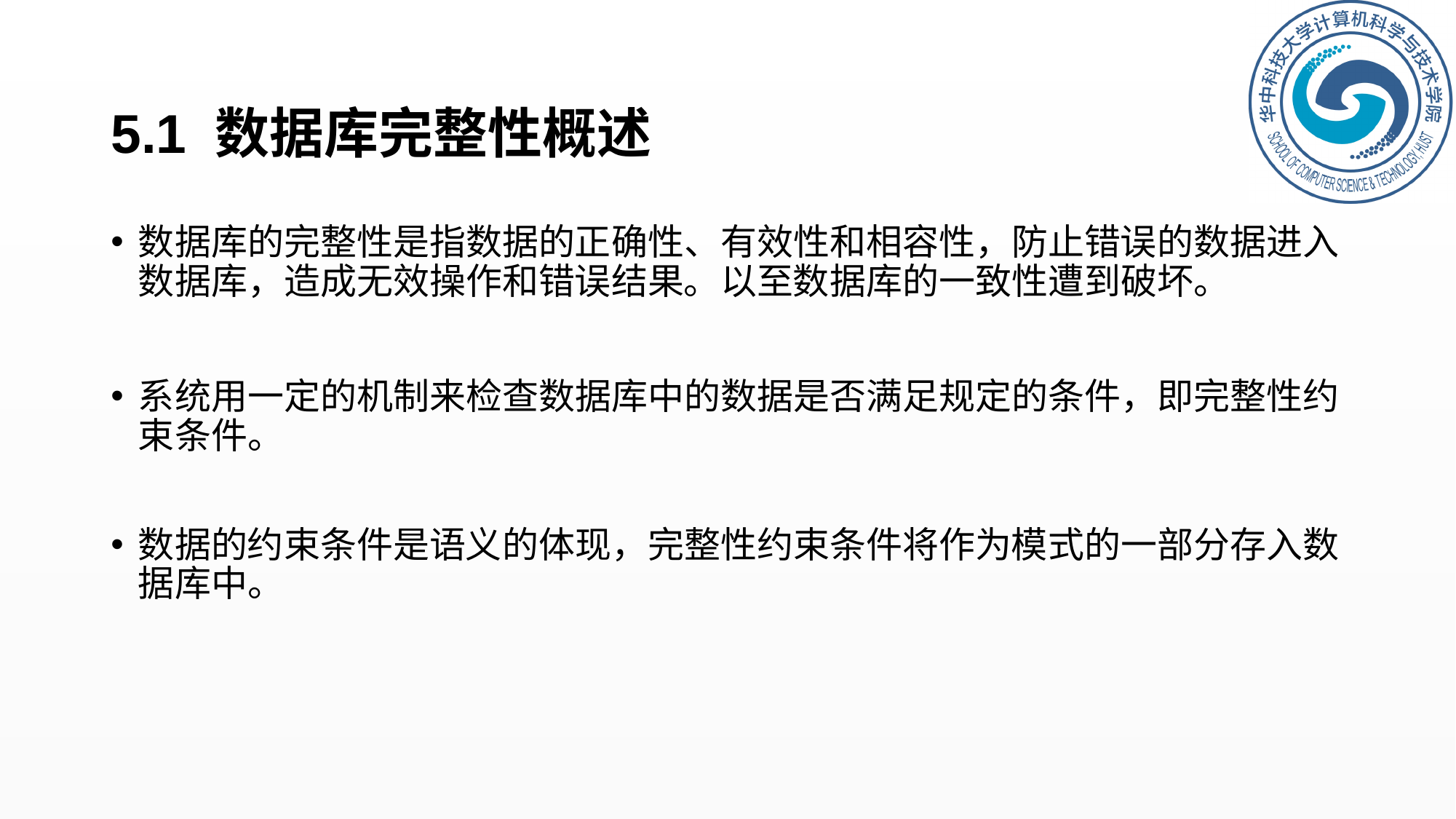

# 5.1 数据库完整性概述
数据库的完整性是指数据的正确性、有效性和相容性，防止错误的数据进入数据库，造成无效操作和错误结果。以至数据库的一致性遭到破坏。

系统用一定的机制来检查数据库中的数据是否满足规定的条件，即完整性约束条件。

数据的约束条件是语义的体现，完整性约束条件将作为模式的一部分存入数据库中。